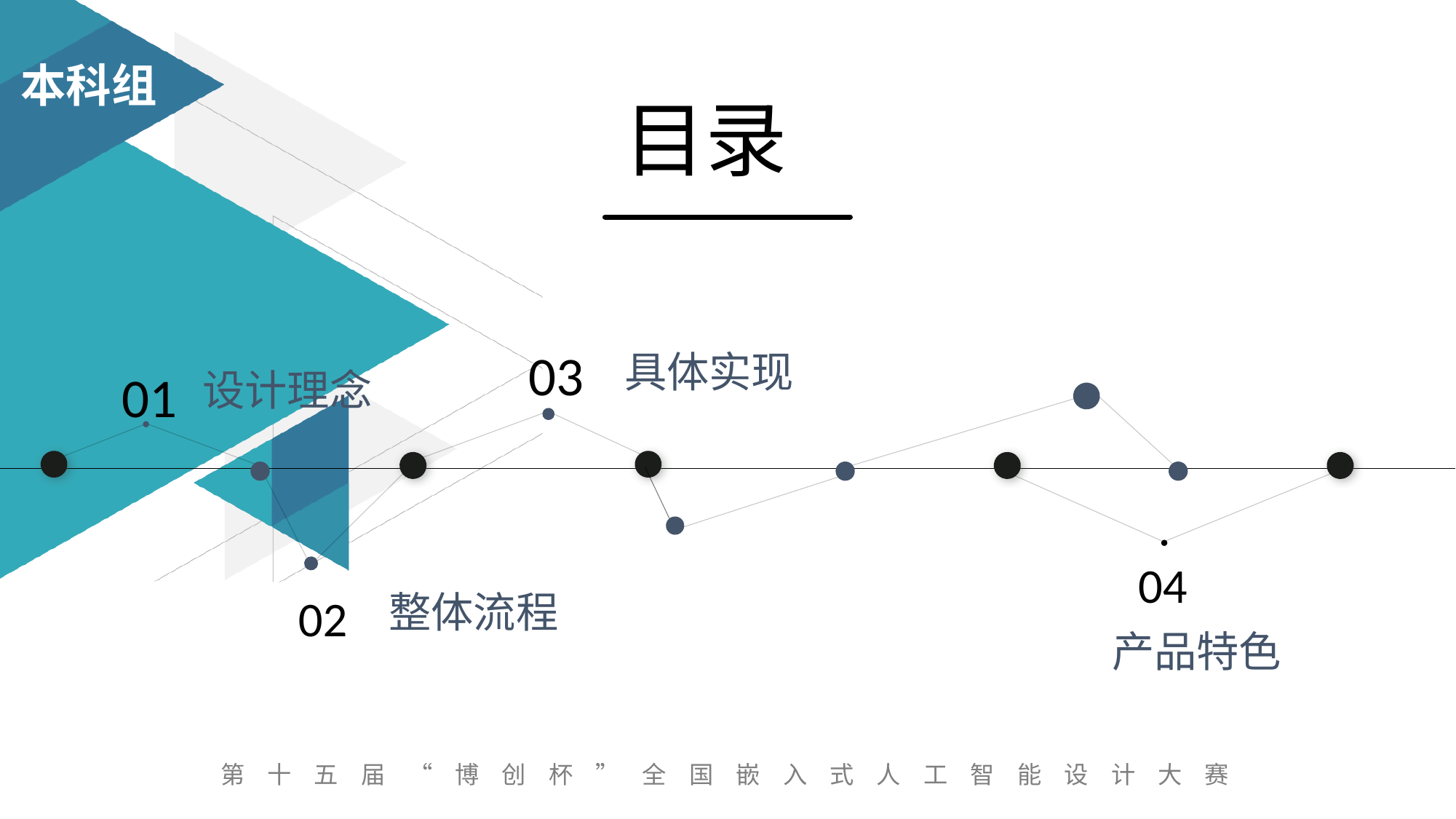

目录
03
具体实现
设计理念
01

04

整体流程
02
产品特色